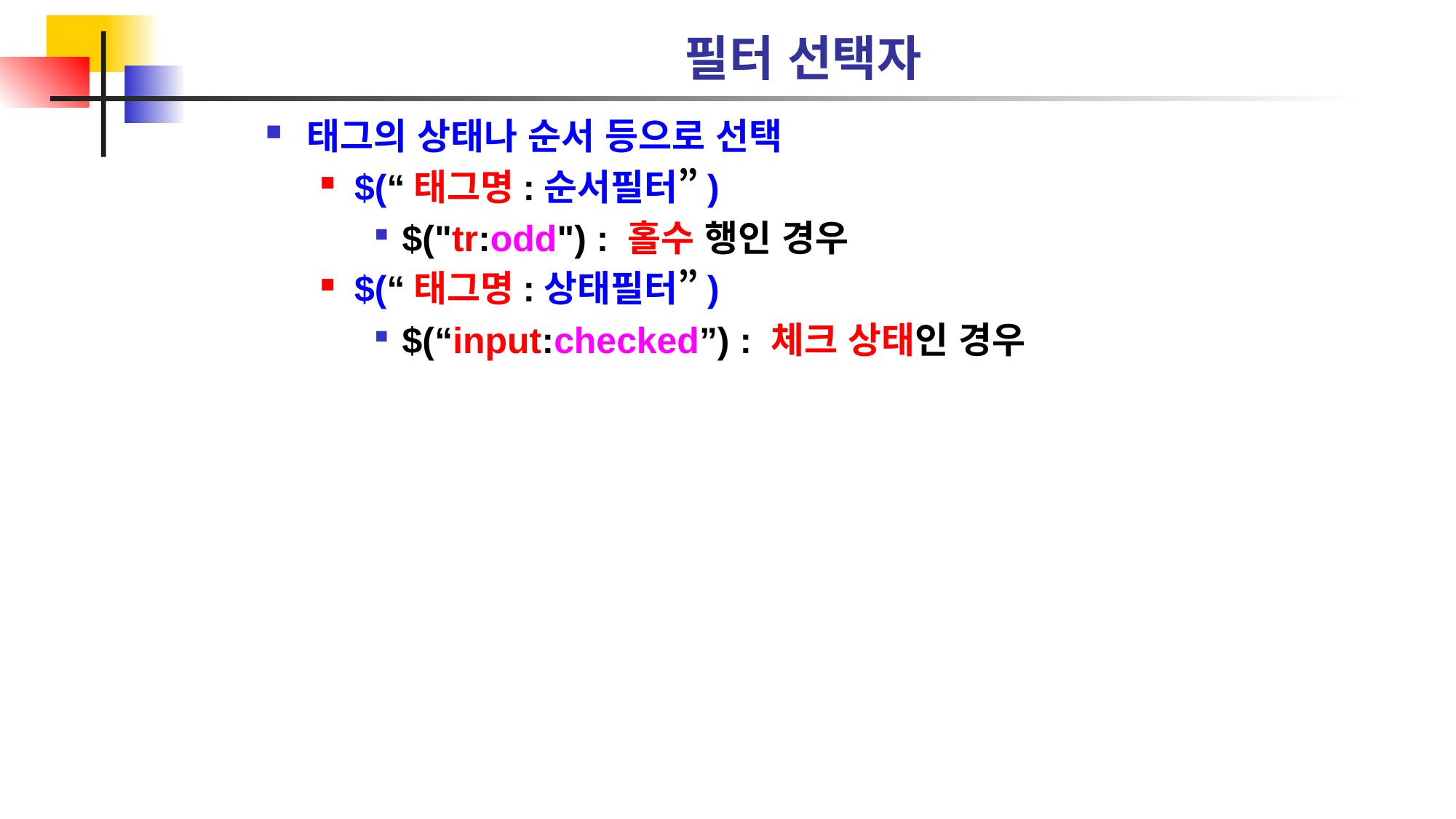

# 필터 선택자
태그의 상태나 순서 등으로 선택
$(“태그명:순서필터”)
$("tr:odd") : 홀수 행인 경우
$(“태그명:상태필터”)
$(“input:checked”) : 체크 상태인 경우